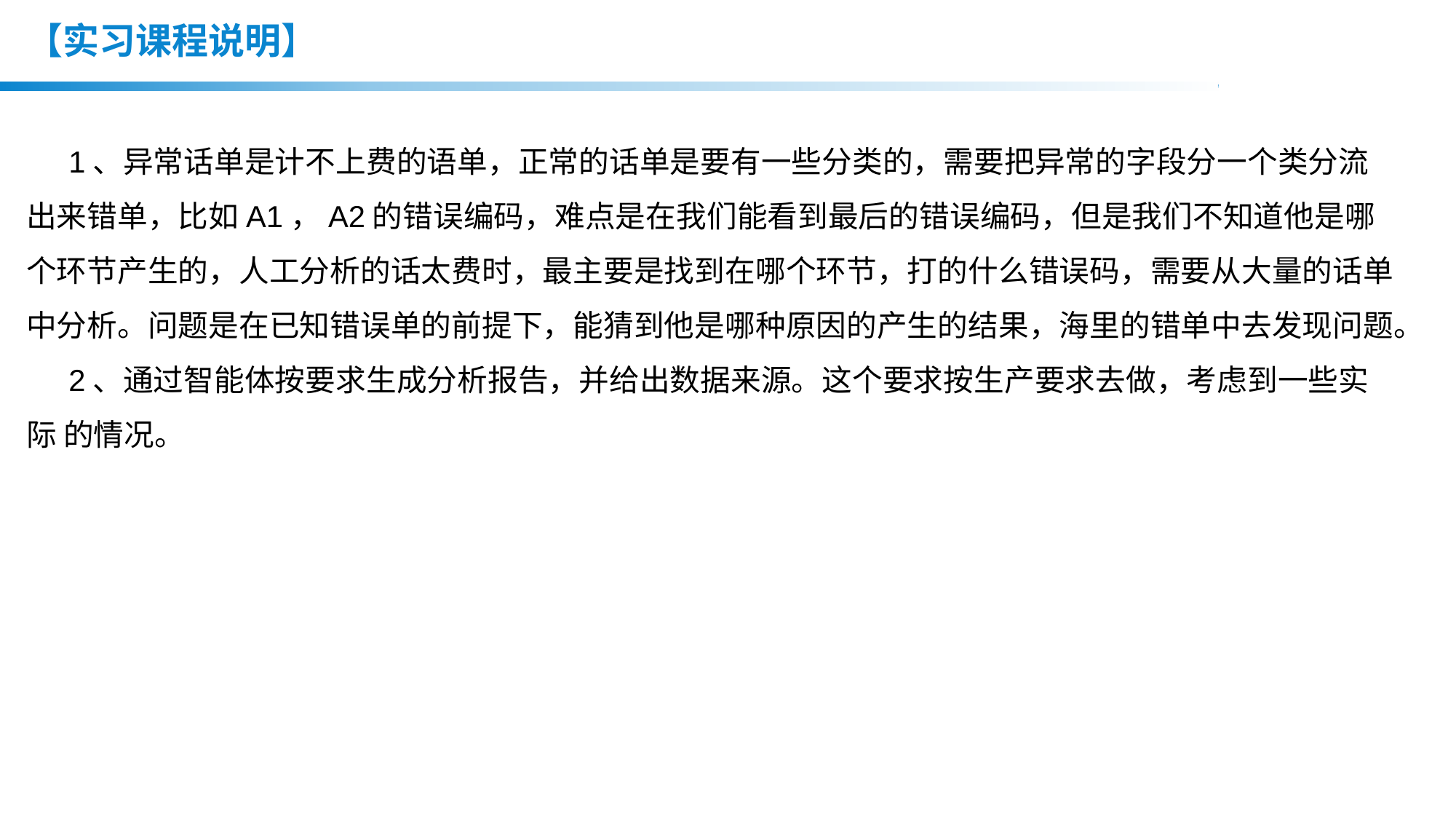

【实习课程说明】
1、异常话单是计不上费的语单，正常的话单是要有一些分类的，需要把异常的字段分一个类分流出来错单，比如A1，A2的错误编码，难点是在我们能看到最后的错误编码，但是我们不知道他是哪个环节产生的，人工分析的话太费时，最主要是找到在哪个环节，打的什么错误码，需要从大量的话单中分析。问题是在已知错误单的前提下，能猜到他是哪种原因的产生的结果，海里的错单中去发现问题。
2、通过智能体按要求生成分析报告，并给出数据来源。这个要求按生产要求去做，考虑到一些实际 的情况。